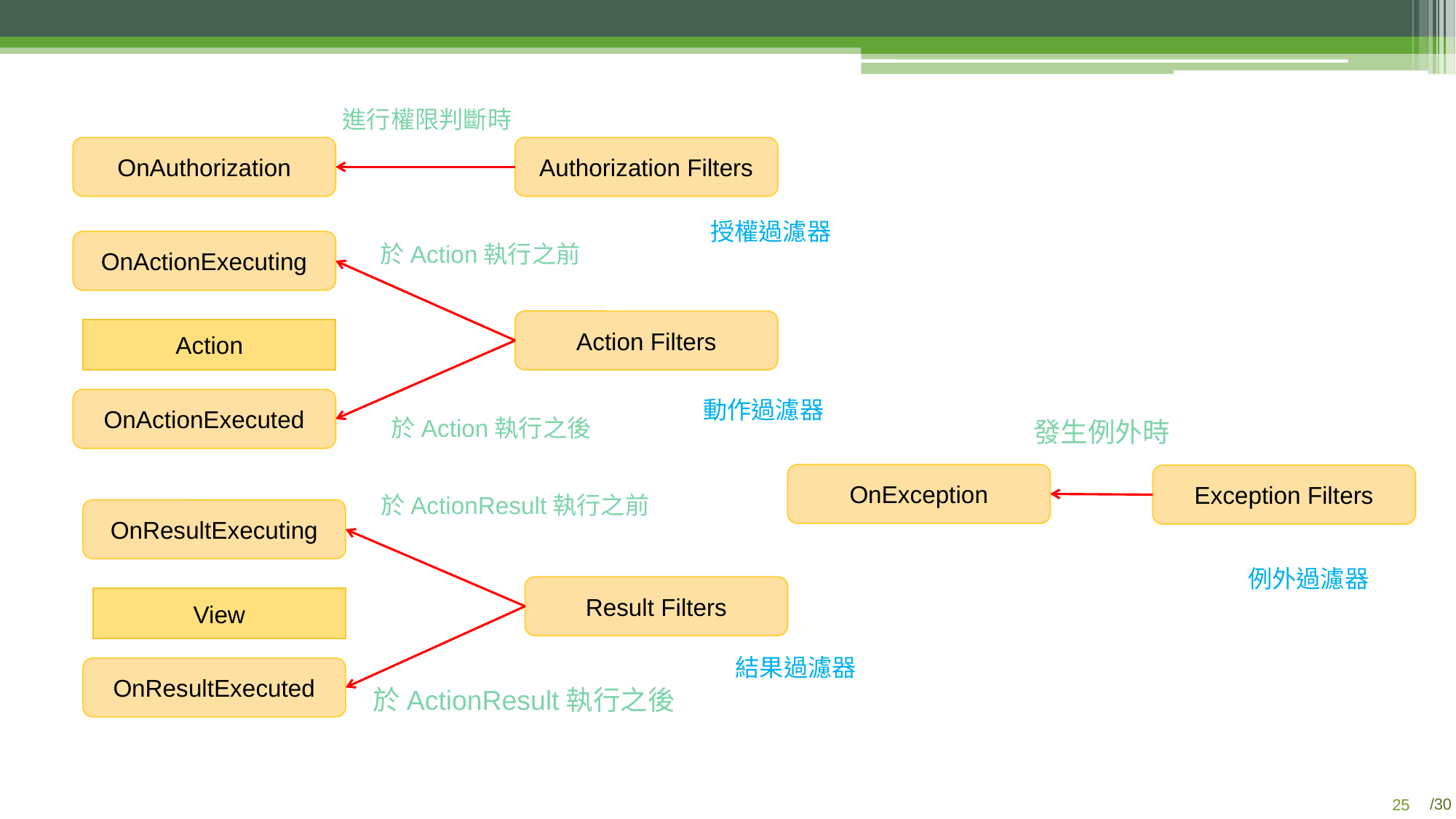

進行權限判斷時
Authorization Filters
OnAuthorization
授權過濾器
OnActionExecuting
於Action執行之前
Action Filters
Action
OnActionExecuted
動作過濾器
於Action執行之後
發生例外時
OnException
Exception Filters
於ActionResult執行之前
OnResultExecuting
例外過濾器
Result Filters
View
結果過濾器
OnResultExecuted
於ActionResult執行之後
25
/30